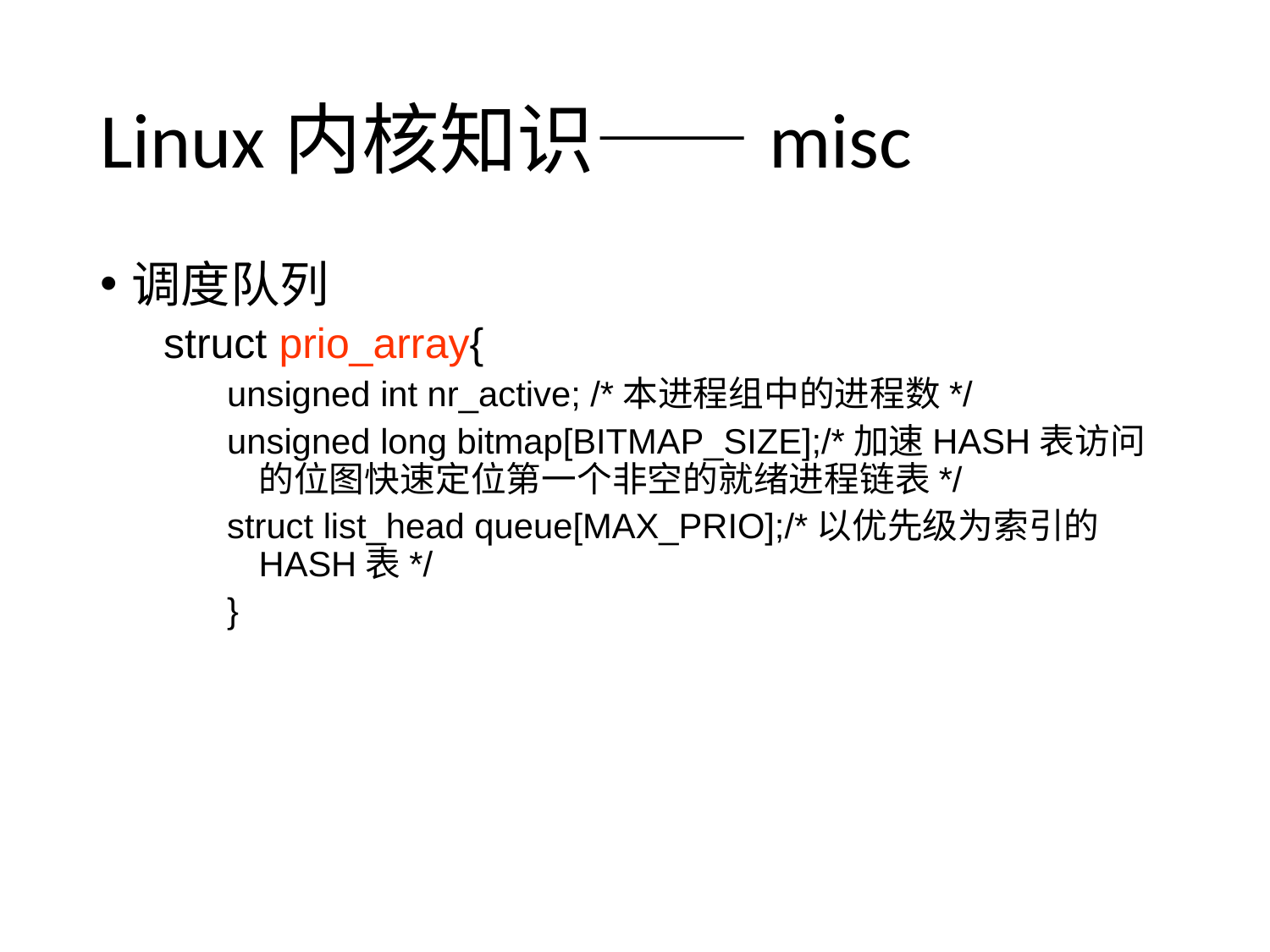

# Linux内核知识——misc
调度队列
struct prio_array{
unsigned int nr_active; /*本进程组中的进程数*/
unsigned long bitmap[BITMAP_SIZE];/*加速HASH表访问的位图快速定位第一个非空的就绪进程链表*/
struct list_head queue[MAX_PRIO];/*以优先级为索引的HASH表*/
}